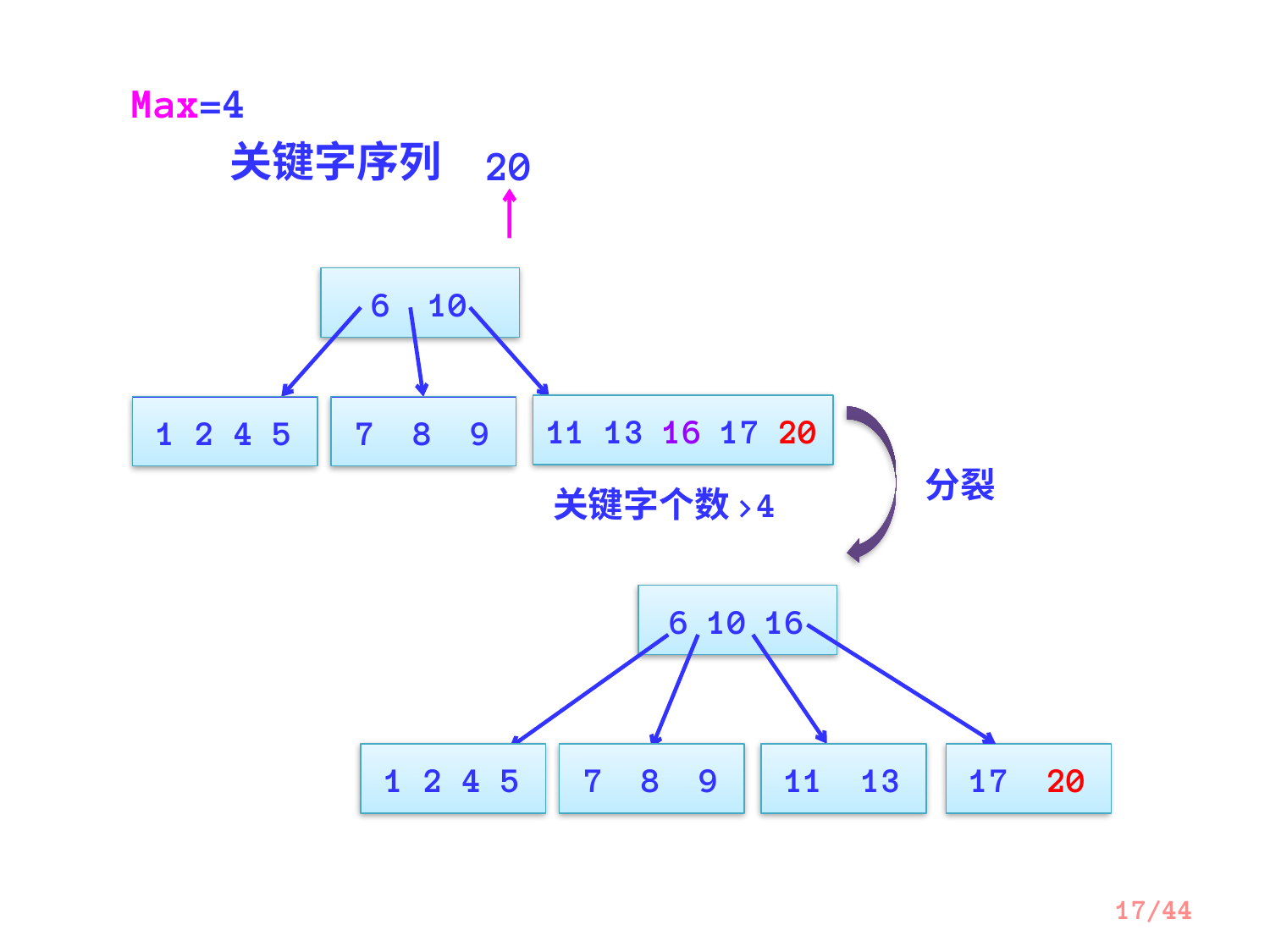

Max=4
关键字序列
20
6  10
11 13 16 17 20
1 2 4 5
7  8  9

分裂
关键字个数>4
6 10 16
1 2 4 5
7  8  9
11  13
17  20
17/44